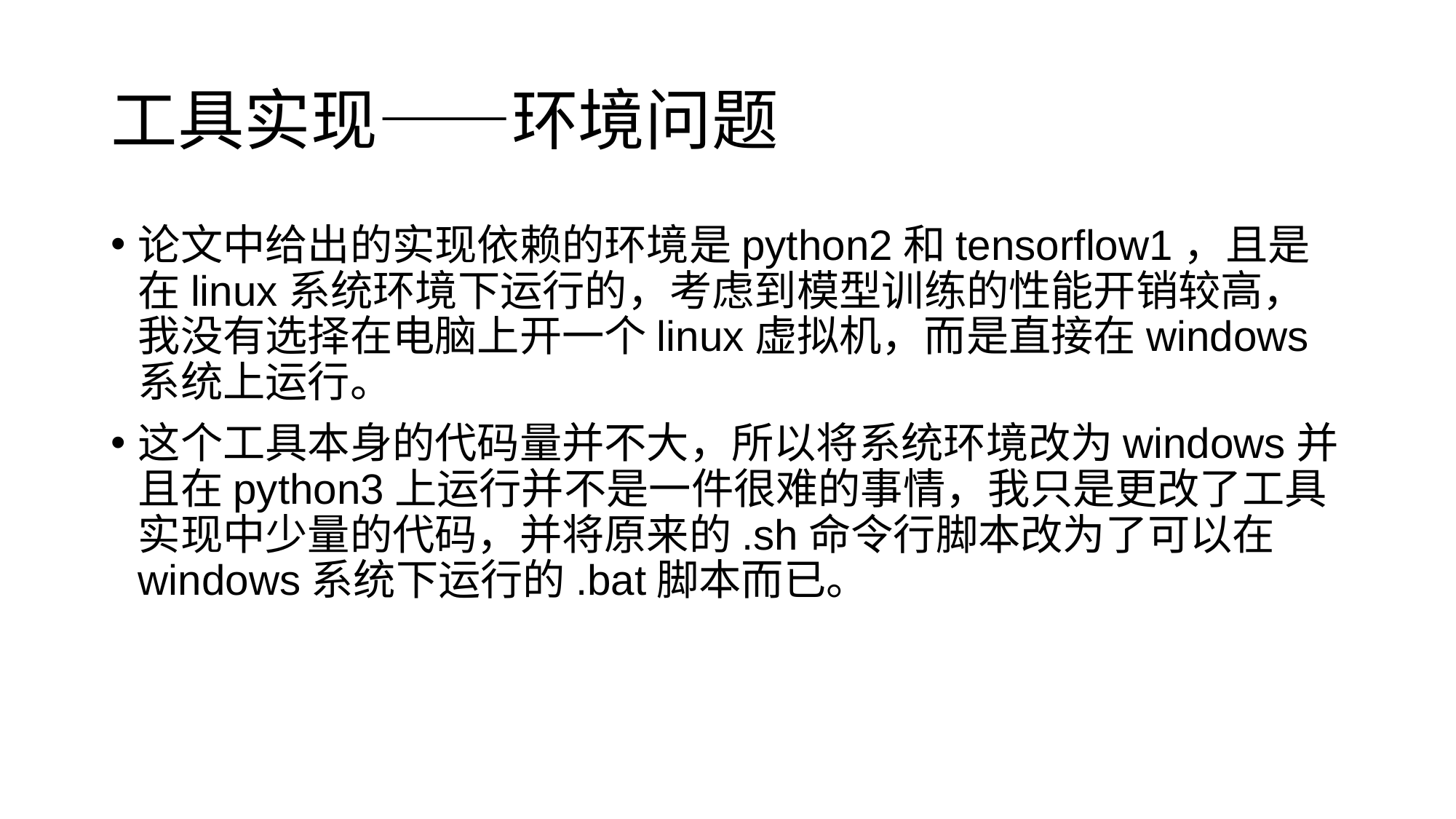

# 工具实现——环境问题
论文中给出的实现依赖的环境是python2和tensorflow1，且是在linux系统环境下运行的，考虑到模型训练的性能开销较高，我没有选择在电脑上开一个linux虚拟机，而是直接在windows系统上运行。
这个工具本身的代码量并不大，所以将系统环境改为windows并且在python3上运行并不是一件很难的事情，我只是更改了工具实现中少量的代码，并将原来的.sh命令行脚本改为了可以在windows系统下运行的.bat脚本而已。